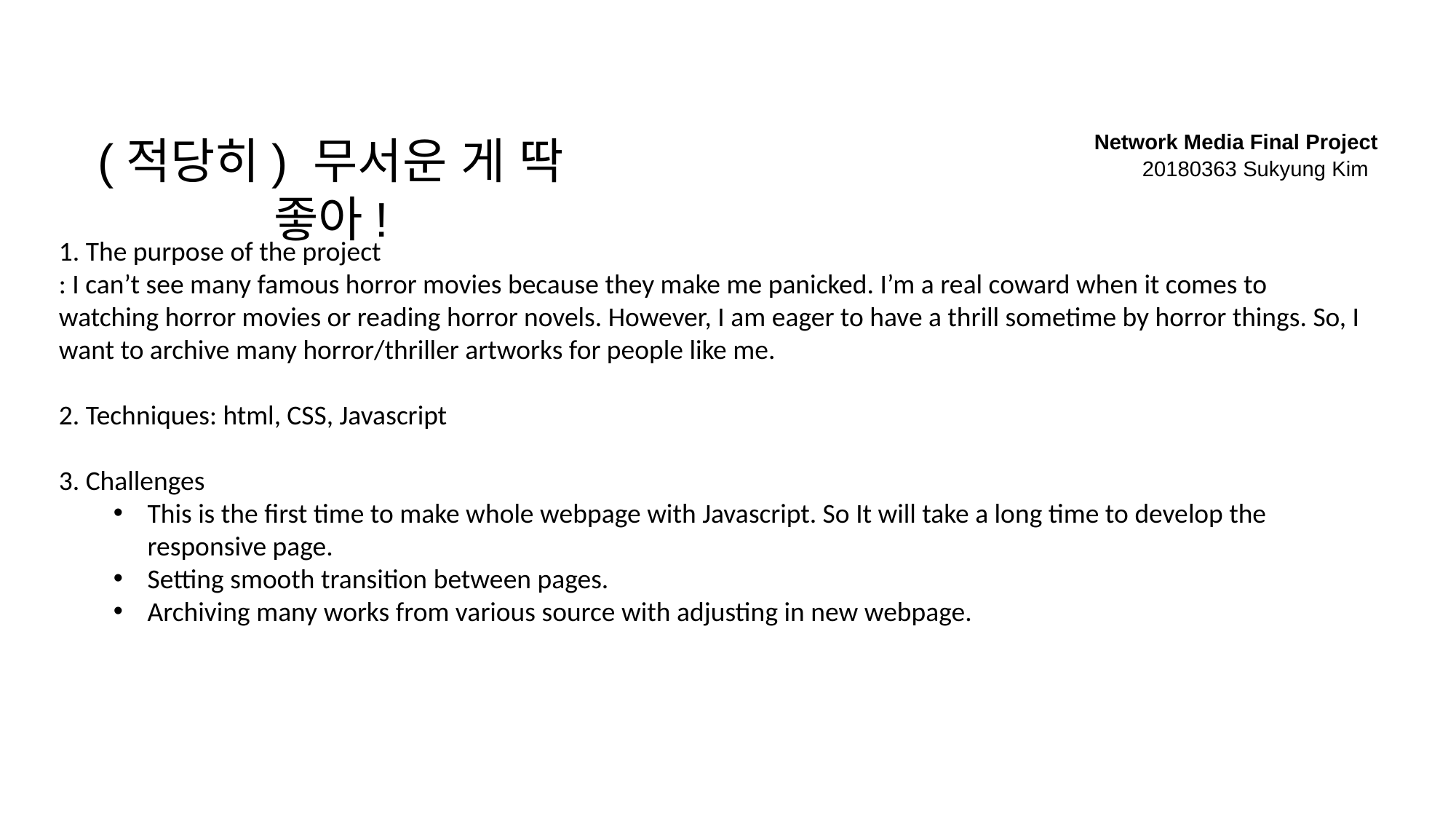

Network Media Final Project
(적당히) 무서운 게 딱 좋아!
20180363 Sukyung Kim
1. The purpose of the project
: I can’t see many famous horror movies because they make me panicked. I’m a real coward when it comes to watching horror movies or reading horror novels. However, I am eager to have a thrill sometime by horror things. So, I want to archive many horror/thriller artworks for people like me.

2. Techniques: html, CSS, Javascript

3. Challenges
This is the first time to make whole webpage with Javascript. So It will take a long time to develop the responsive page.
Setting smooth transition between pages.
Archiving many works from various source with adjusting in new webpage.